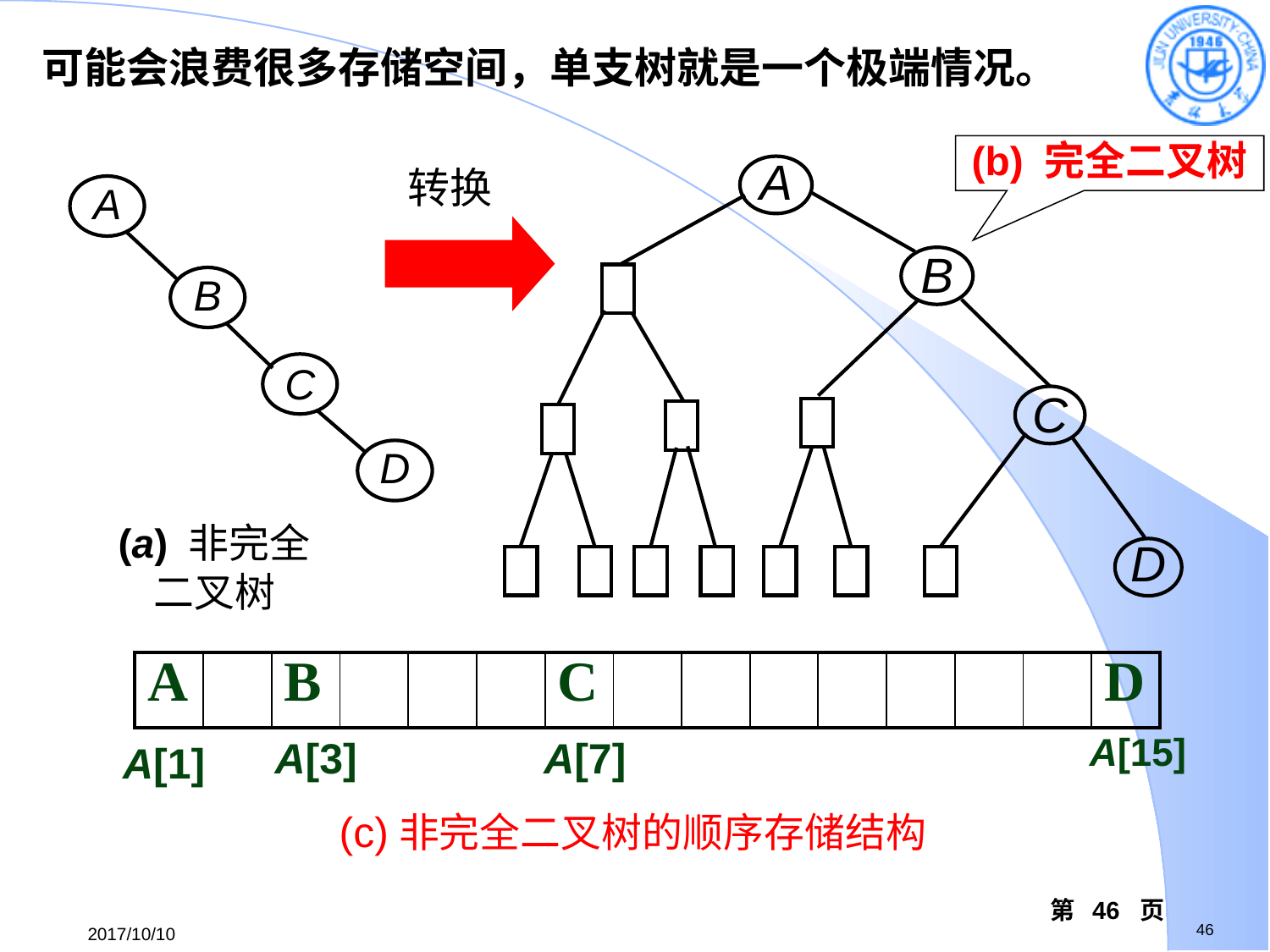

可能会浪费很多存储空间，单支树就是一个极端情况。
(b) 完全二叉树
A

B

C

D

转换
A
B
C
D

(a) 非完全
二叉树
| A |  | B |  |  |  | C |  |  |  |  |  |  |  | D |
| --- | --- | --- | --- | --- | --- | --- | --- | --- | --- | --- | --- | --- | --- | --- |
A[15]
A[3]
A[7]
A[1]
(c)非完全二叉树的顺序存储结构
第  46  页